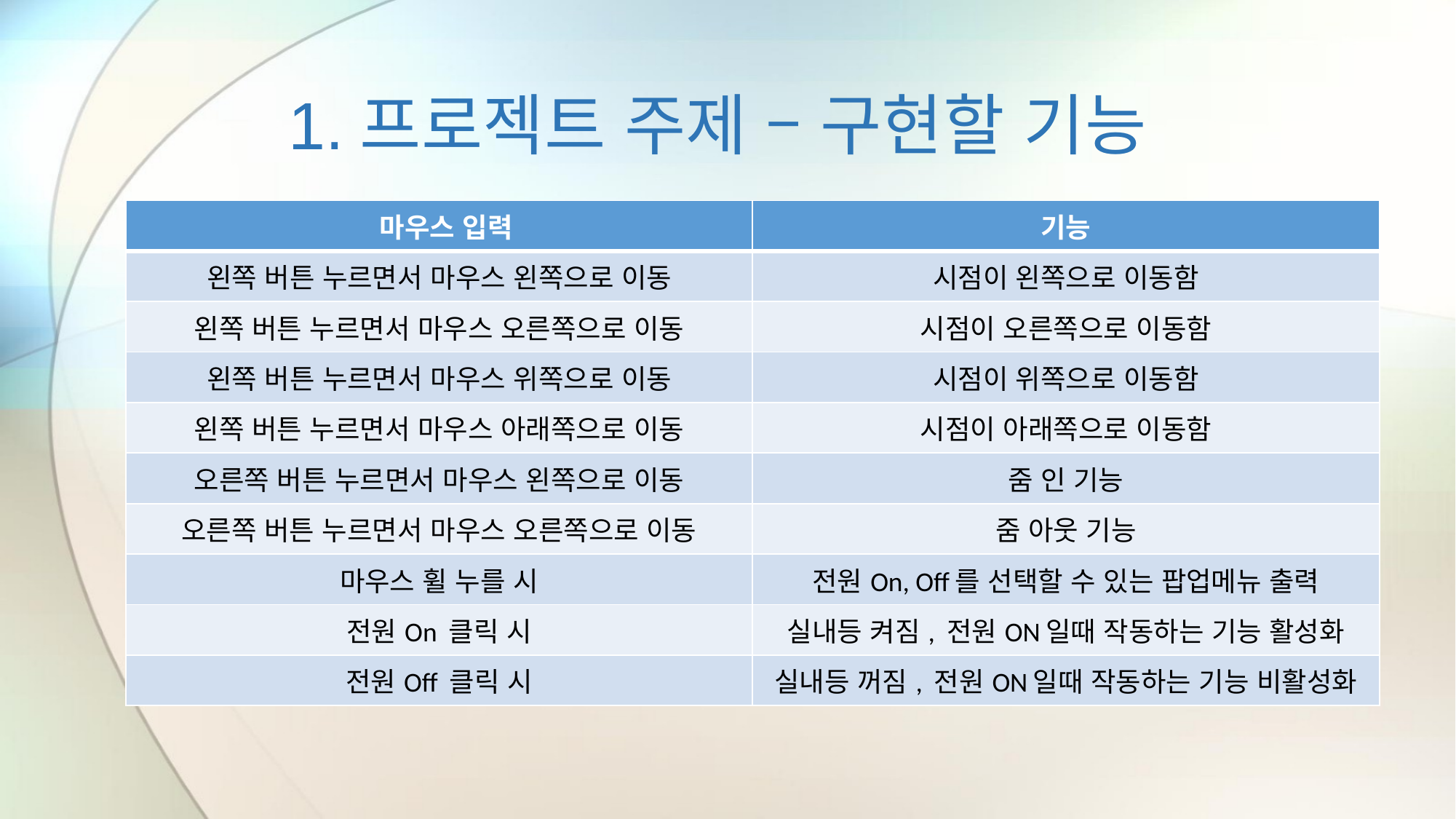

# 1.프로젝트 주제 – 구현할 기능

| 마우스 입력 | 기능 |
| --- | --- |
| 왼쪽 버튼 누르면서 마우스 왼쪽으로 이동 | 시점이 왼쪽으로 이동함 |
| 왼쪽 버튼 누르면서 마우스 오른쪽으로 이동 | 시점이 오른쪽으로 이동함 |
| 왼쪽 버튼 누르면서 마우스 위쪽으로 이동 | 시점이 위쪽으로 이동함 |
| 왼쪽 버튼 누르면서 마우스 아래쪽으로 이동 | 시점이 아래쪽으로 이동함 |
| 오른쪽 버튼 누르면서 마우스 왼쪽으로 이동 | 줌 인 기능 |
| 오른쪽 버튼 누르면서 마우스 오른쪽으로 이동 | 줌 아웃 기능 |
| 마우스 휠 누를 시 | 전원On, Off를 선택할 수 있는 팝업메뉴 출력 |
| 전원On 클릭 시 | 실내등 켜짐, 전원ON일때 작동하는 기능 활성화 |
| 전원Off 클릭 시 | 실내등 꺼짐, 전원ON일때 작동하는 기능 비활성화 |